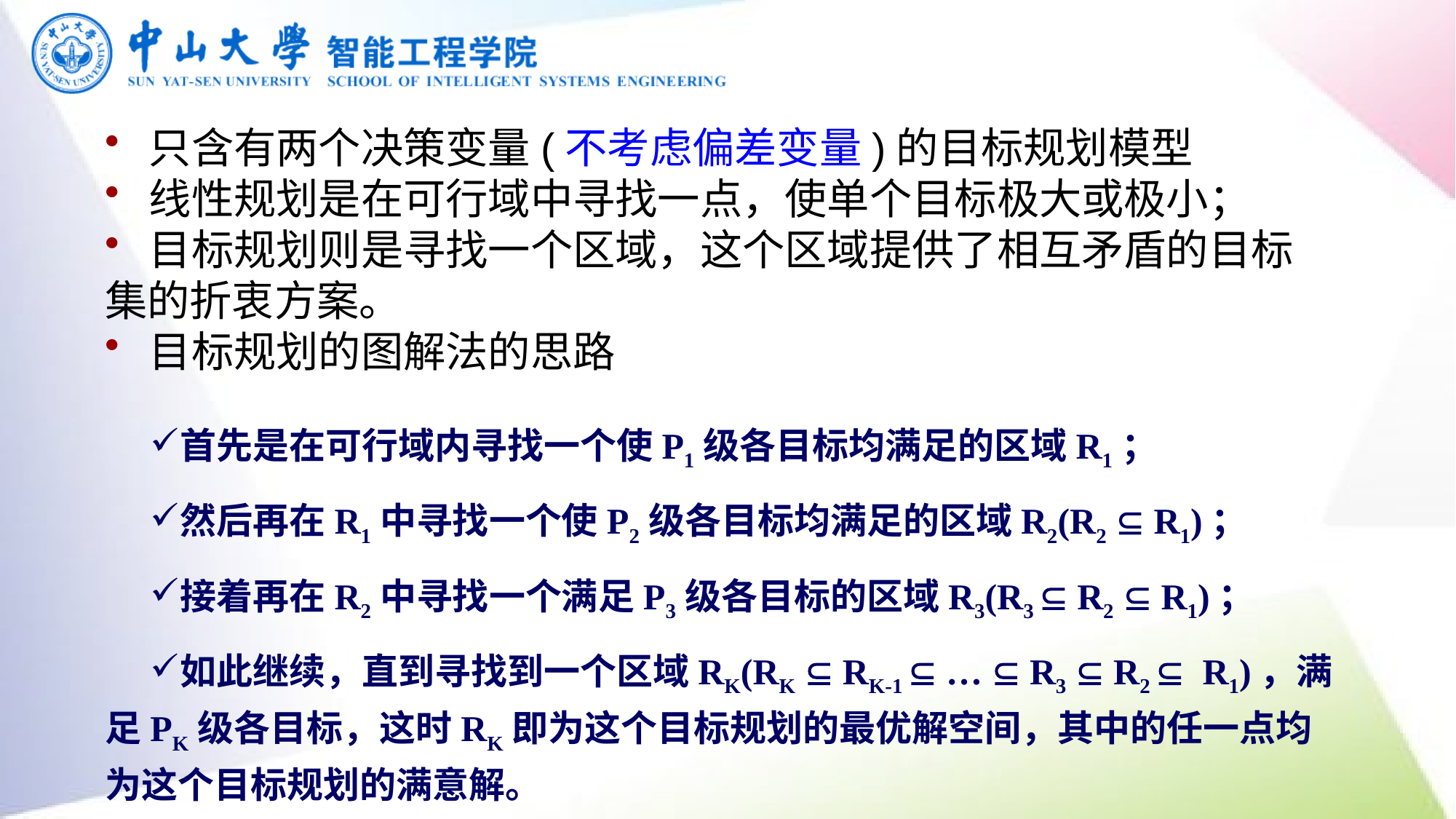

只含有两个决策变量(不考虑偏差变量)的目标规划模型
  线性规划是在可行域中寻找一点，使单个目标极大或极小；
  目标规划则是寻找一个区域，这个区域提供了相互矛盾的目标集的折衷方案。
  目标规划的图解法的思路
首先是在可行域内寻找一个使P1级各目标均满足的区域R1；
然后再在R1中寻找一个使P2级各目标均满足的区域R2(R2 ⊆ R1)；
接着再在R2中寻找一个满足P3级各目标的区域R3(R3 ⊆ R2 ⊆ R1)；
如此继续，直到寻找到一个区域RK(RK ⊆ RK-1 ⊆ … ⊆ R3 ⊆ R2 ⊆  R1)，满足PK级各目标，这时RK即为这个目标规划的最优解空间，其中的任一点均为这个目标规划的满意解。